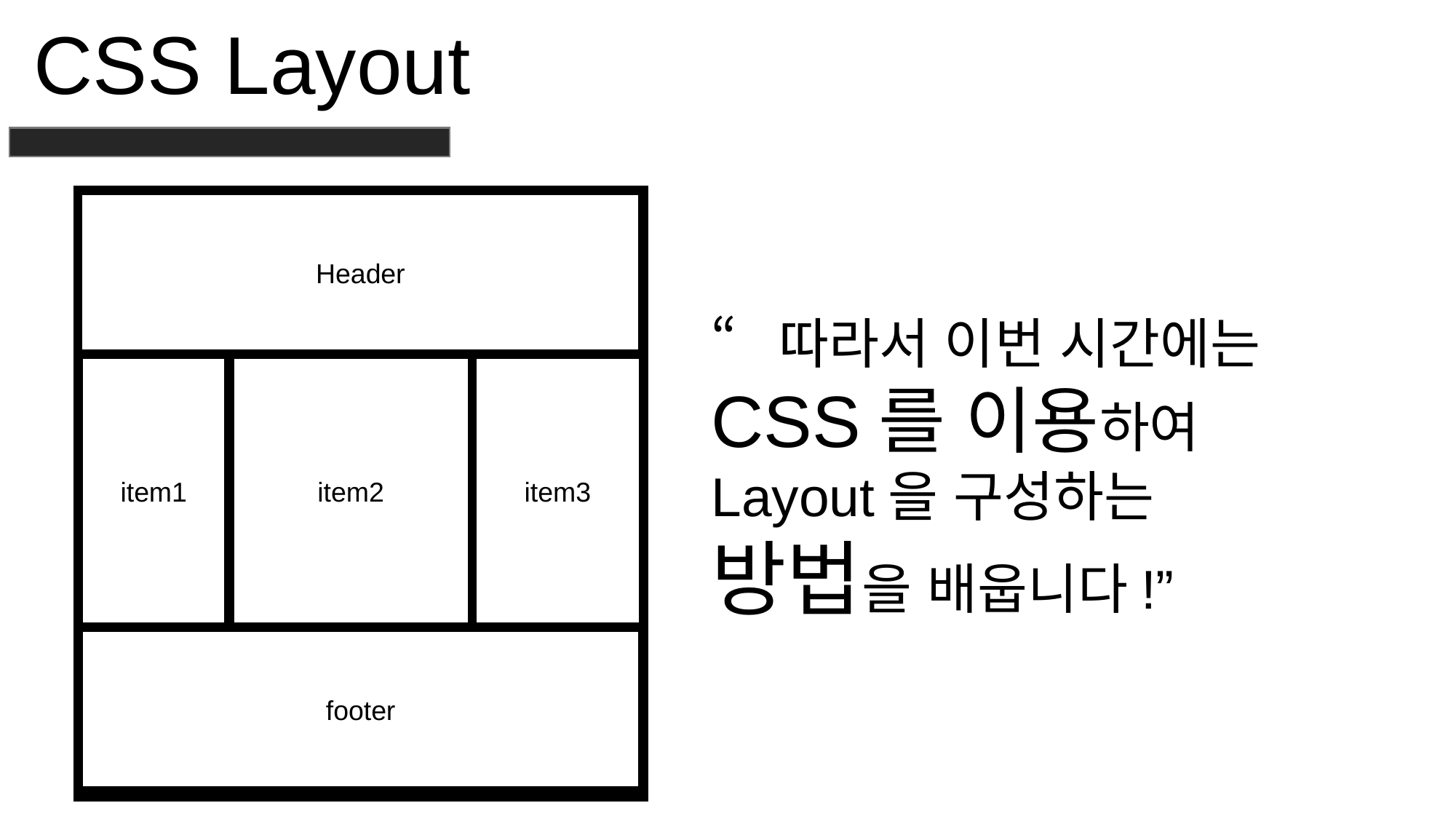

CSS Layout

Header
“따라서 이번 시간에는
CSS를 이용하여
Layout을 구성하는
방법을 배웁니다!”
item2
item3
item1
footer